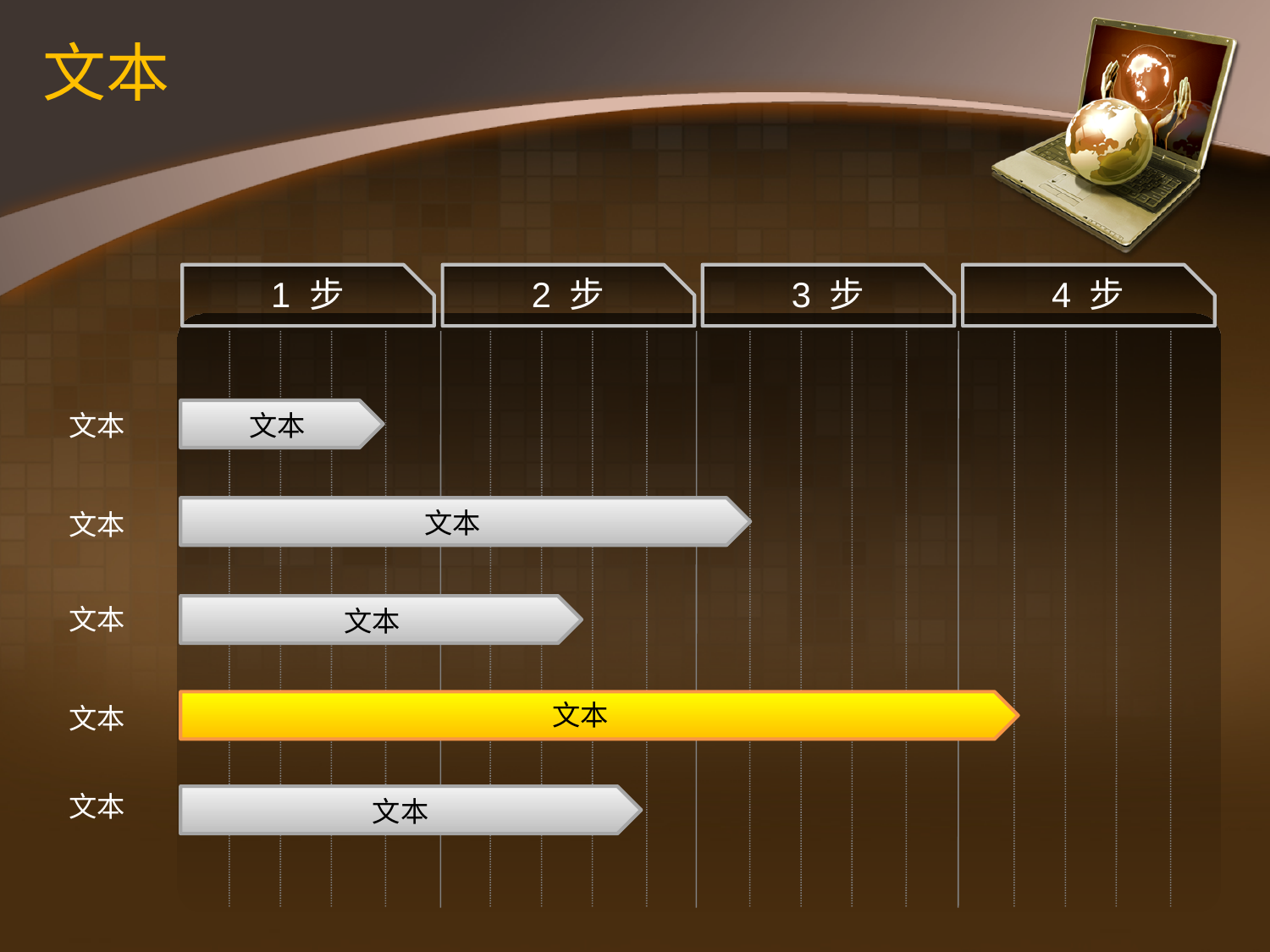

# 文本

1 步
2 步
3 步
4 步

文本

文本
文本

文本
文本

文本
文本

文本
文本

文本